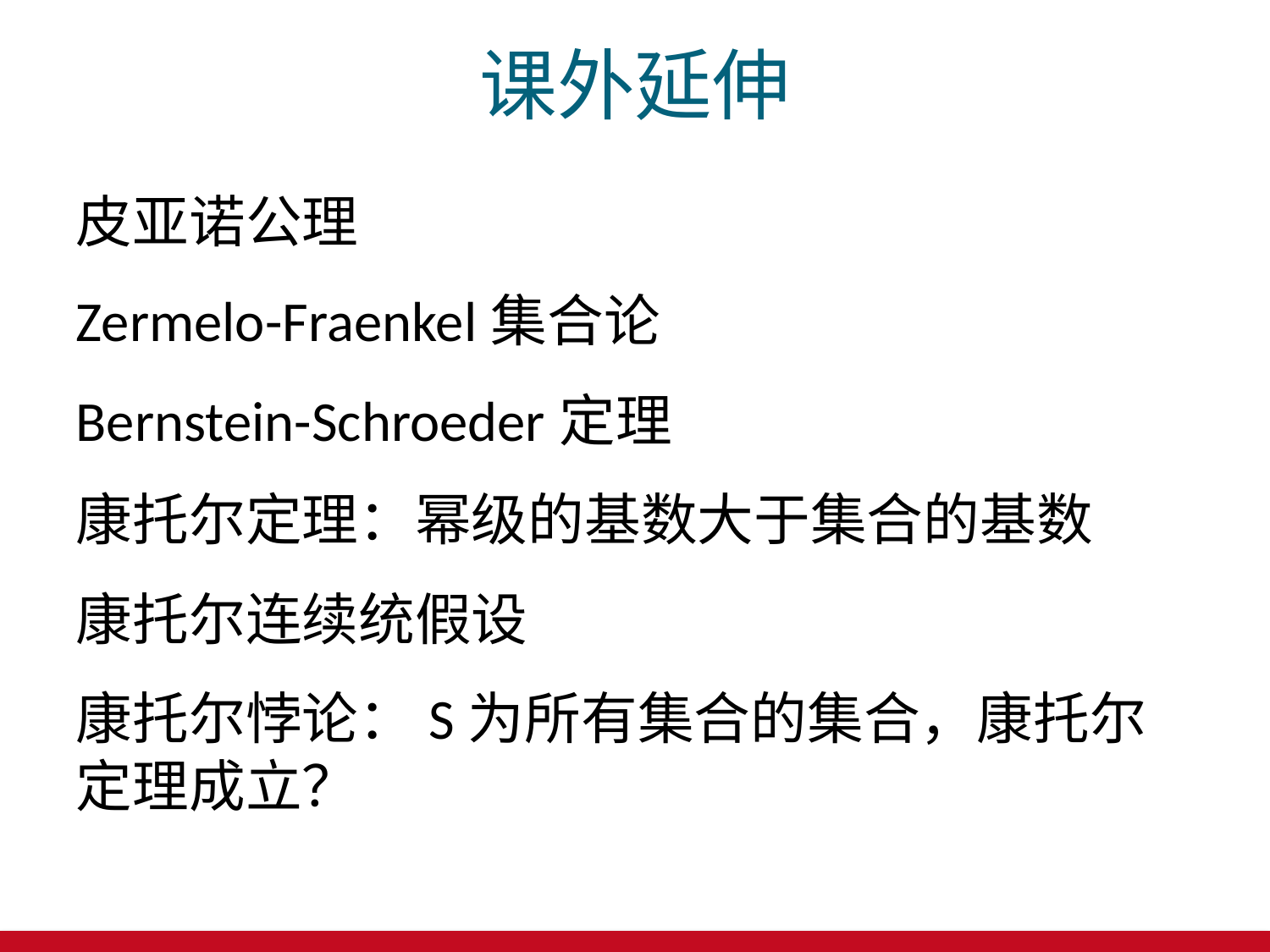

# 课外延伸
皮亚诺公理
Zermelo-Fraenkel集合论
Bernstein-Schroeder定理
康托尔定理：幂级的基数大于集合的基数
康托尔连续统假设
康托尔悖论：S为所有集合的集合，康托尔定理成立？